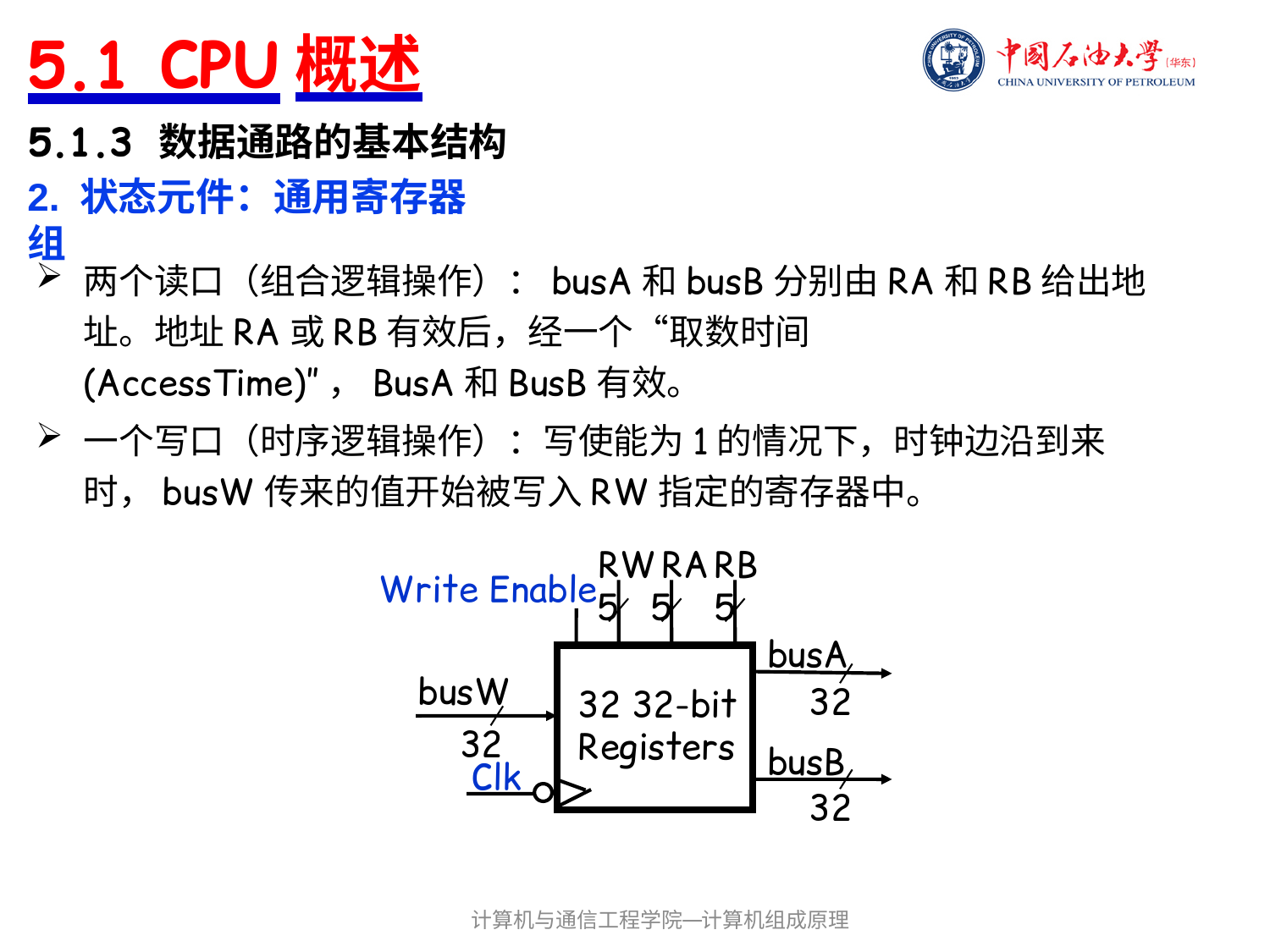

# 5.1 CPU概述
5.1.3 数据通路的基本结构

2. 状态元件：通用寄存器组
两个读口（组合逻辑操作）：busA和busB分别由RA和RB给出地址。地址RA或RB有效后，经一个“取数时间(AccessTime)”，BusA和BusB有效。
一个写口（时序逻辑操作）：写使能为1的情况下，时钟边沿到来时，busW传来的值开始被写入RW指定的寄存器中。
RW
RA
RB
Write Enable
5
5
5

busA

busW

32
32 32-bit
Registers

32
busB
Clk

32

计算机与通信工程学院—计算机组成原理
23